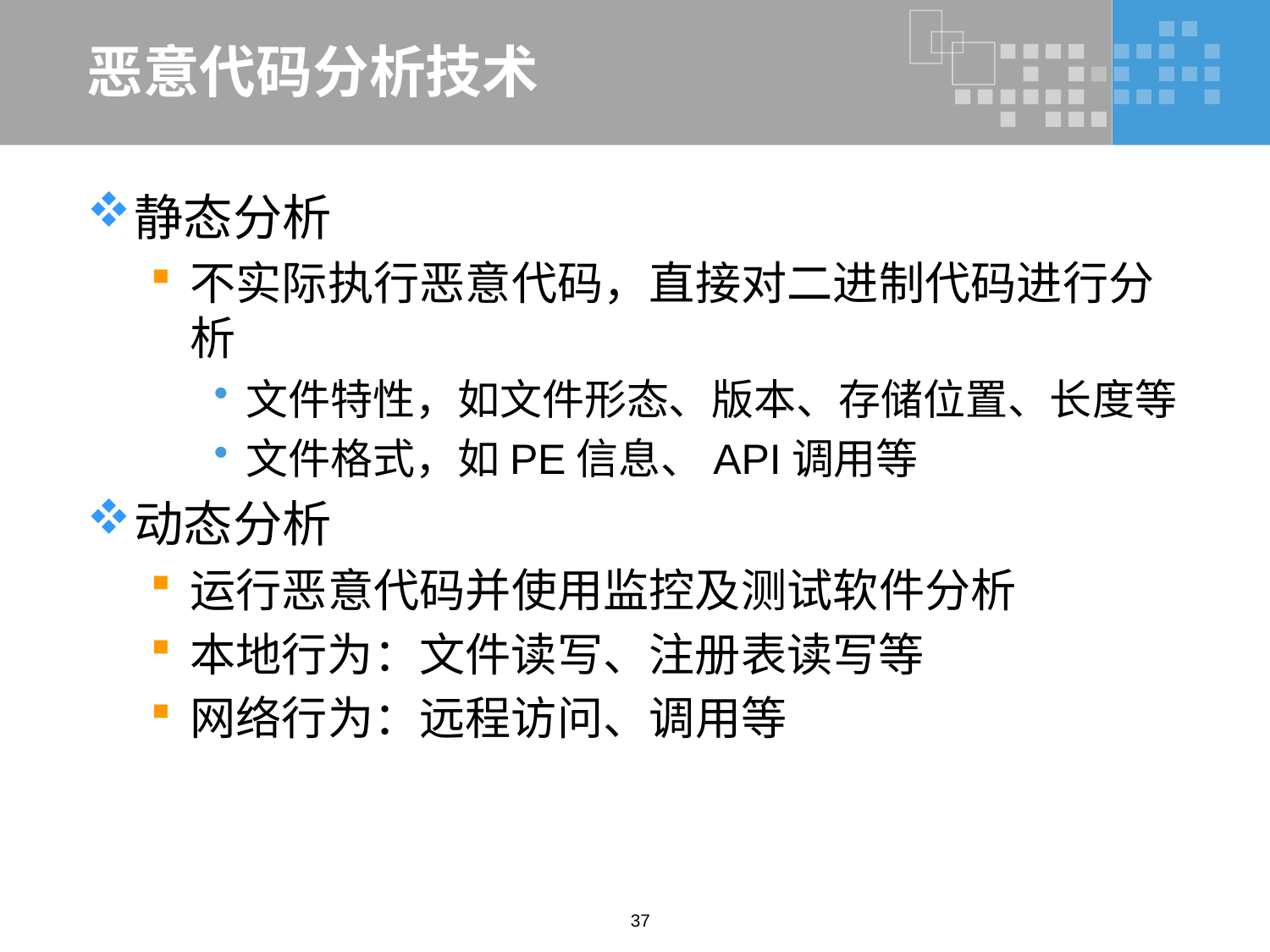

# 恶意代码分析技术
静态分析
不实际执行恶意代码，直接对二进制代码进行分析
文件特性，如文件形态、版本、存储位置、长度等
文件格式，如PE信息、API调用等
动态分析
运行恶意代码并使用监控及测试软件分析
本地行为：文件读写、注册表读写等
网络行为：远程访问、调用等

37